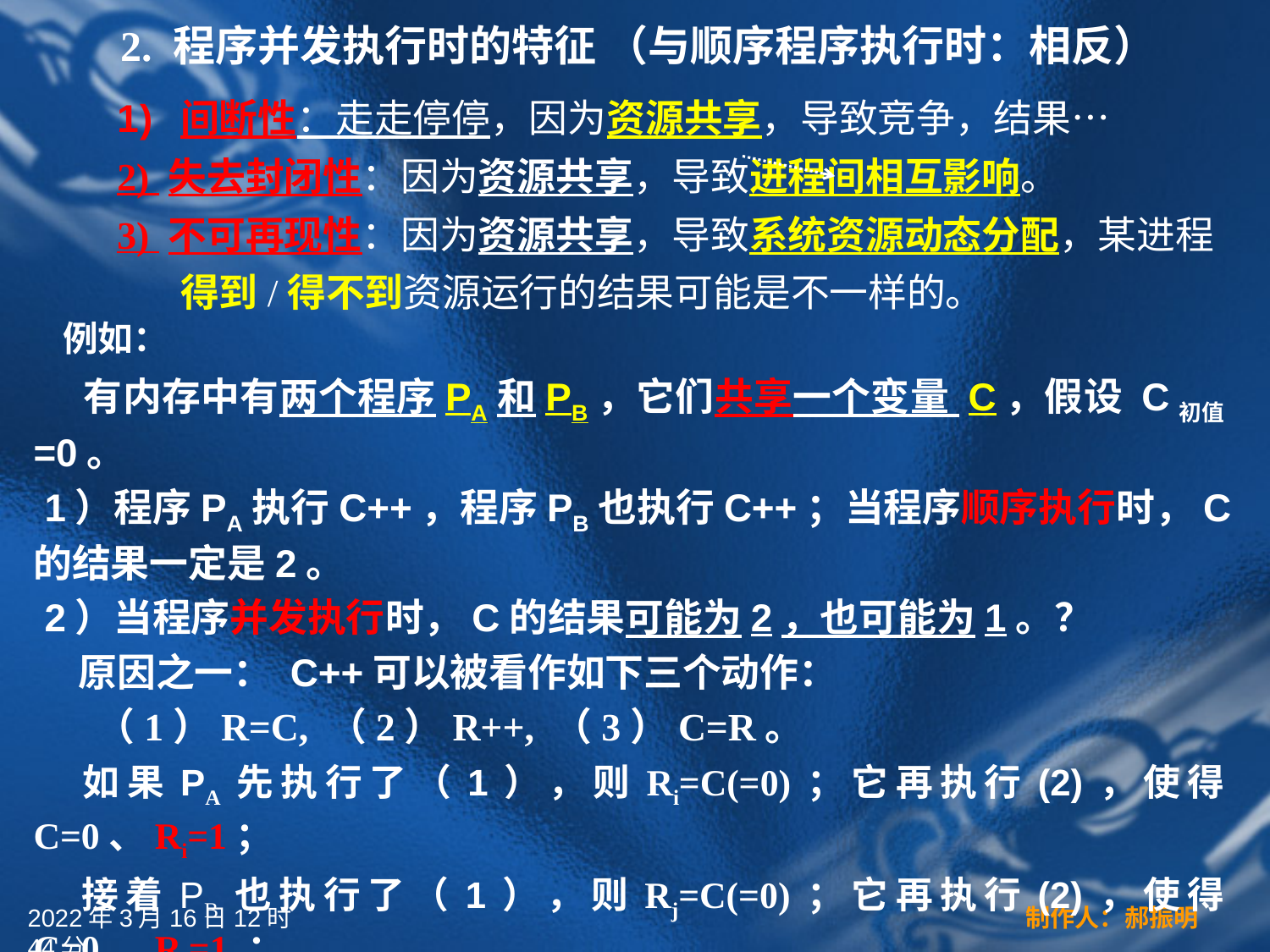

2. 程序并发执行时的特征 （与顺序程序执行时：相反）
间断性：走走停停，因为资源共享，导致竞争，结果…
2) 失去封闭性：因为资源共享，导致进程间相互影响。
3) 不可再现性：因为资源共享，导致系统资源动态分配，某进程得到/得不到资源运行的结果可能是不一样的。

  例如：
    有内存中有两个程序PA和PB，它们共享一个变量 C，假设 C初值=0。
 1）程序PA执行C++，程序PB也执行C++；当程序顺序执行时，C的结果一定是2。
 2）当程序并发执行时，C的结果可能为2，也可能为1。？
    原因之一： C++可以被看作如下三个动作：
      （1）R=C, （2）R++, （3）C=R。
  如果PA先执行了（1），则Ri=C(=0)；它再执行(2)，使得C=0、Ri=1；
  接着PB也执行了（1），则Rj=C(=0)；它再执行(2)，使得C=0、Rj=1 ；
   最后， PA执行了（3），使C=(Ri=1)； PB也执行了(3)，使C=(Rj=1)；
    问题出在：C是共享变量，第2次加1没在第一次的基础上进行。
2022年3月16日12时44分
制作人：郝振明